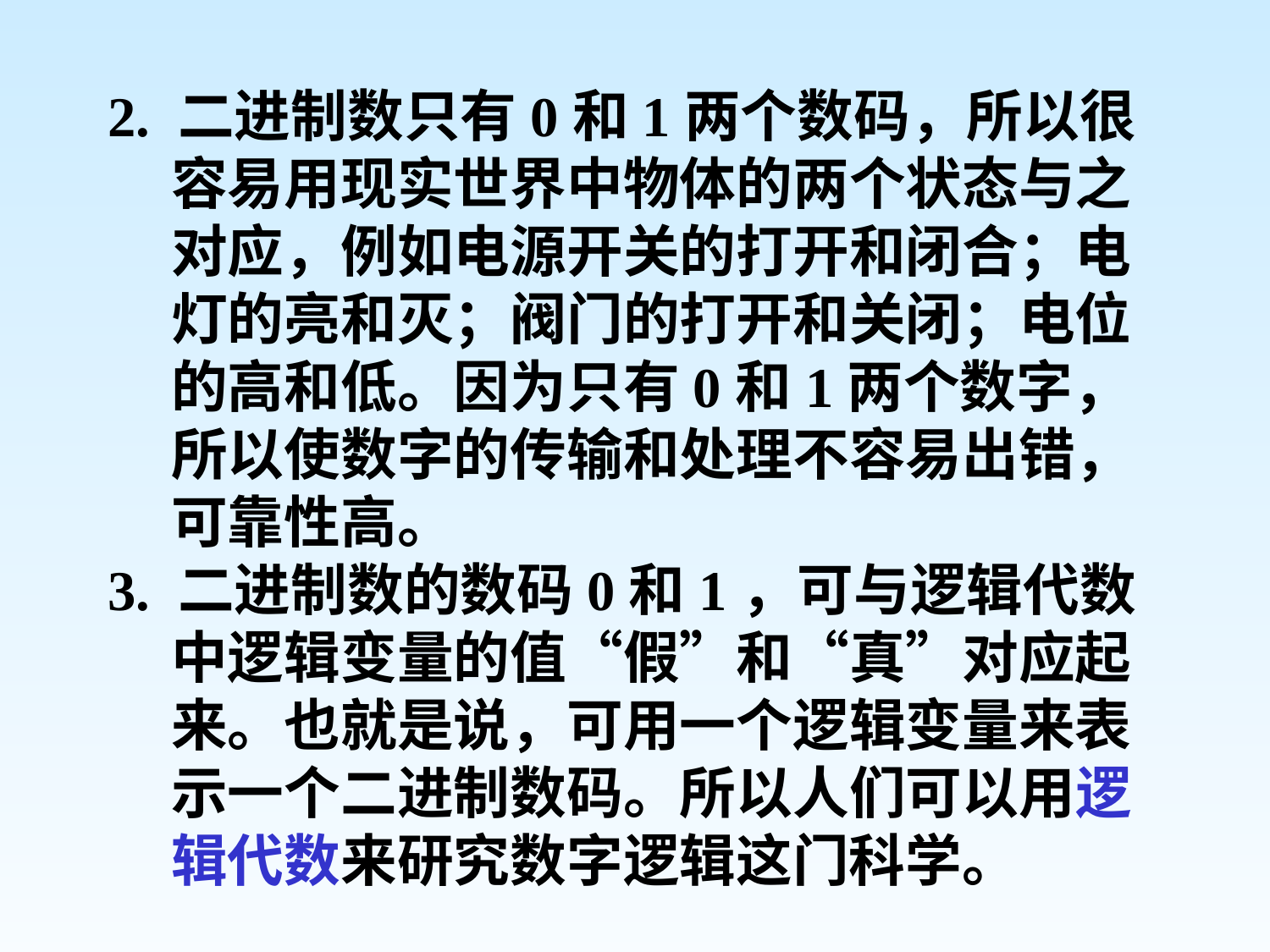

2. 二进制数只有0和1两个数码，所以很容易用现实世界中物体的两个状态与之对应，例如电源开关的打开和闭合；电灯的亮和灭；阀门的打开和关闭；电位的高和低。因为只有0和1两个数字，所以使数字的传输和处理不容易出错，可靠性高。
3. 二进制数的数码0和1，可与逻辑代数中逻辑变量的值“假”和“真”对应起来。也就是说，可用一个逻辑变量来表示一个二进制数码。所以人们可以用逻辑代数来研究数字逻辑这门科学。
25